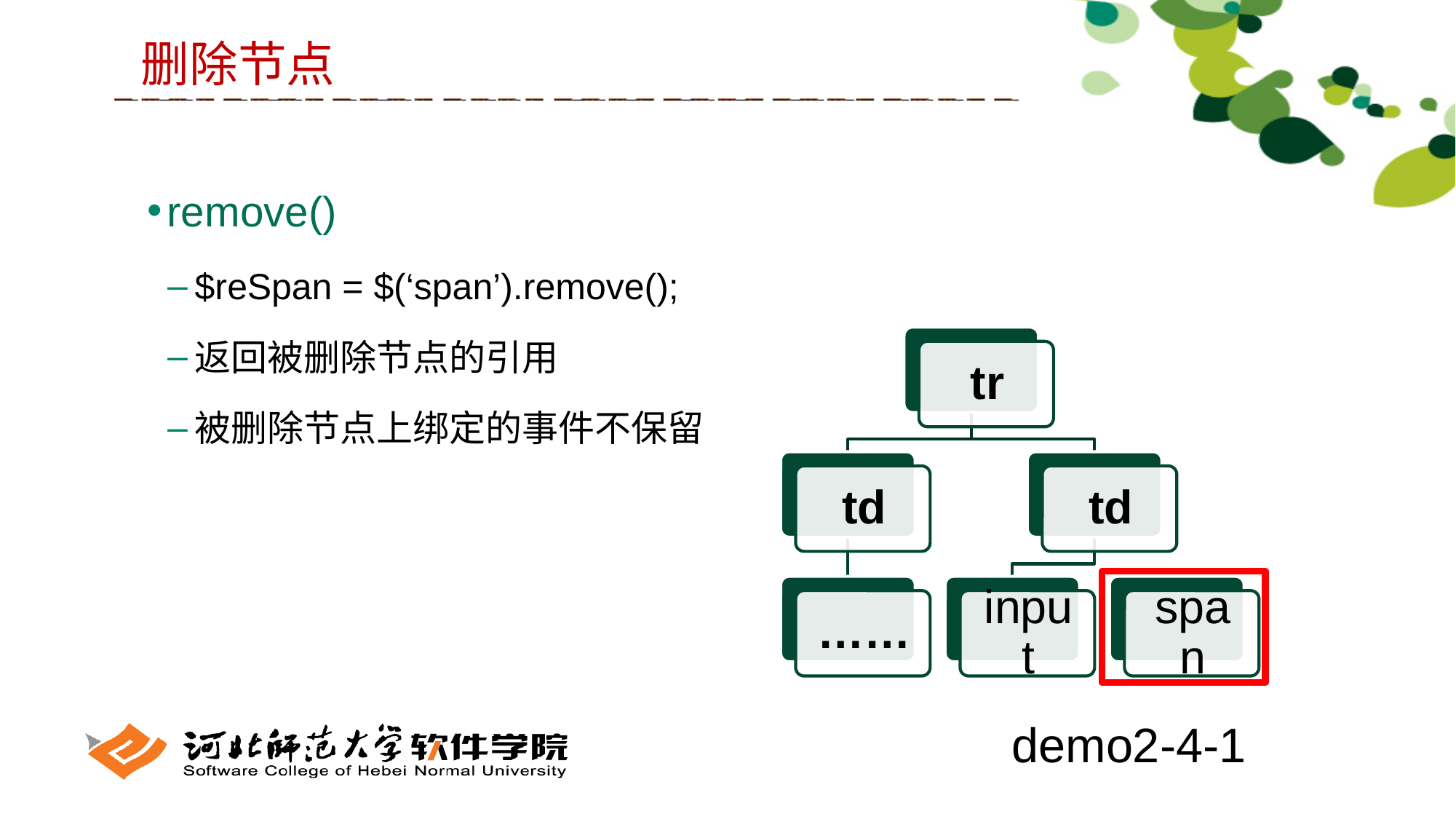

删除节点
remove()
$reSpan = $(‘span’).remove();
返回被删除节点的引用
被删除节点上绑定的事件不保留
tr
td
……
td
input
span

demo2-4-1